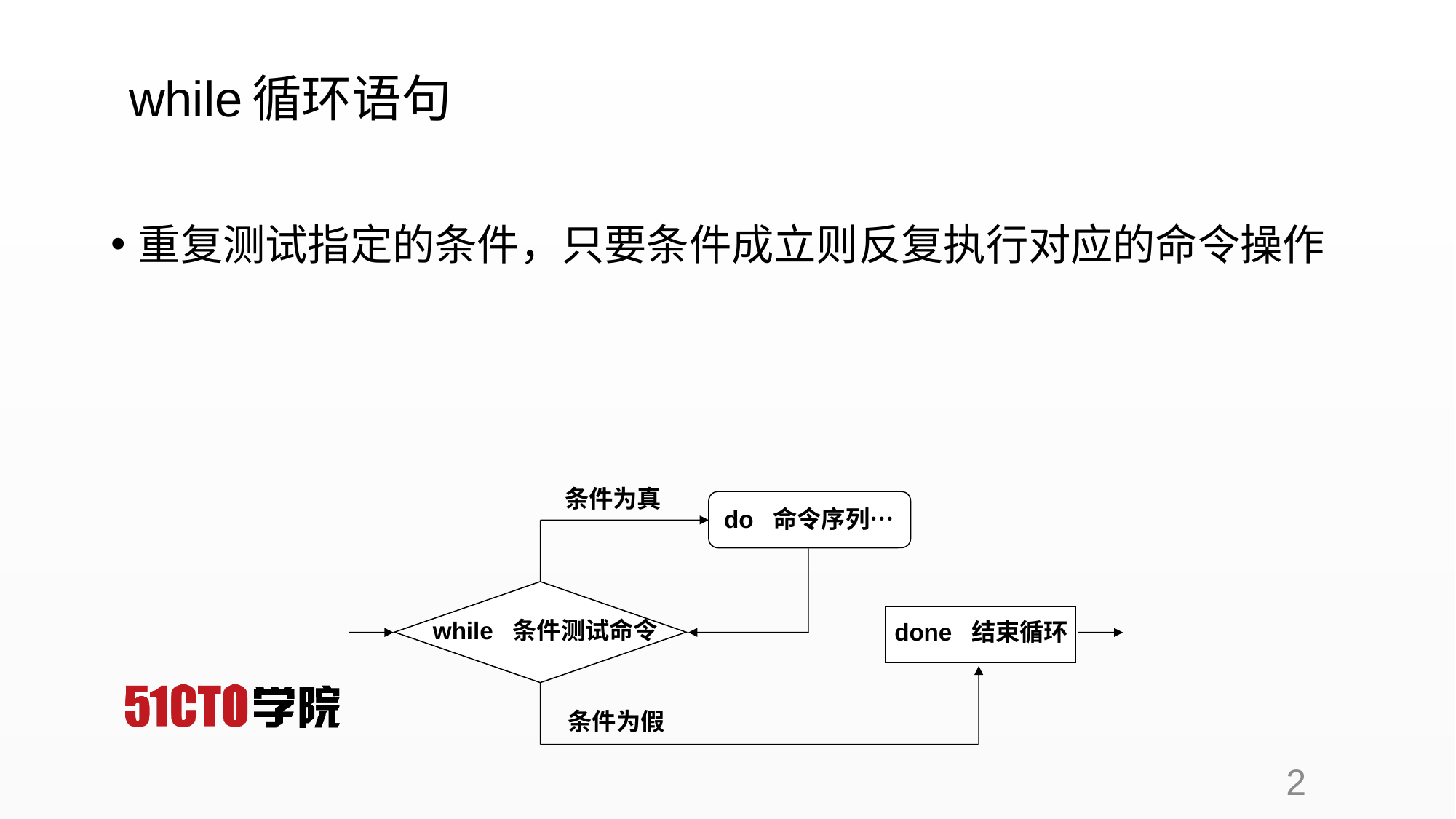

# while循环语句
重复测试指定的条件，只要条件成立则反复执行对应的命令操作

条件为真

do  命令序列…

while  条件测试命令
done  结束循环

条件为假

2